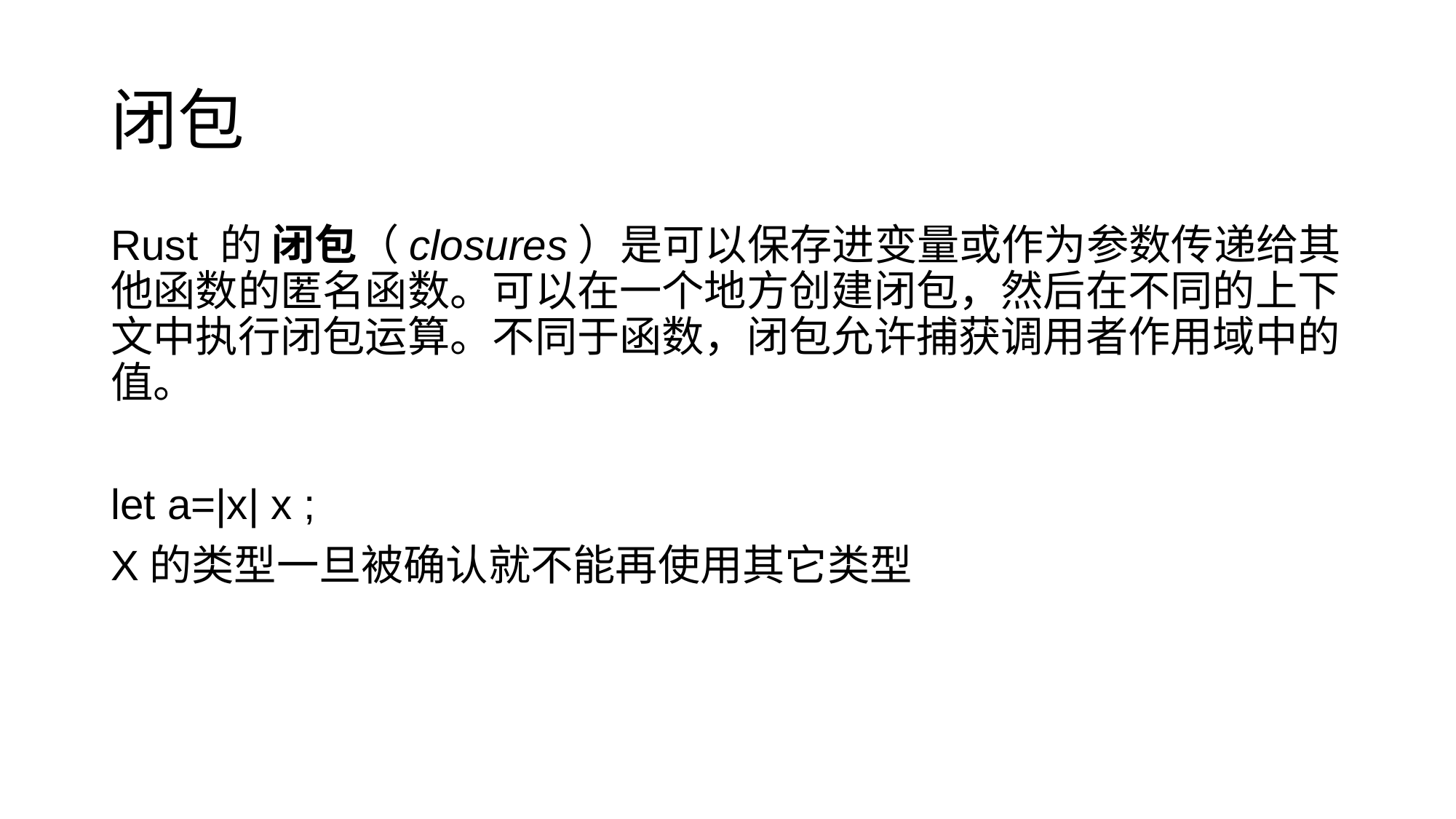

# 闭包
Rust 的 闭包（closures）是可以保存进变量或作为参数传递给其他函数的匿名函数。可以在一个地方创建闭包，然后在不同的上下文中执行闭包运算。不同于函数，闭包允许捕获调用者作用域中的值。

let a=|x| x ;
X的类型一旦被确认就不能再使用其它类型